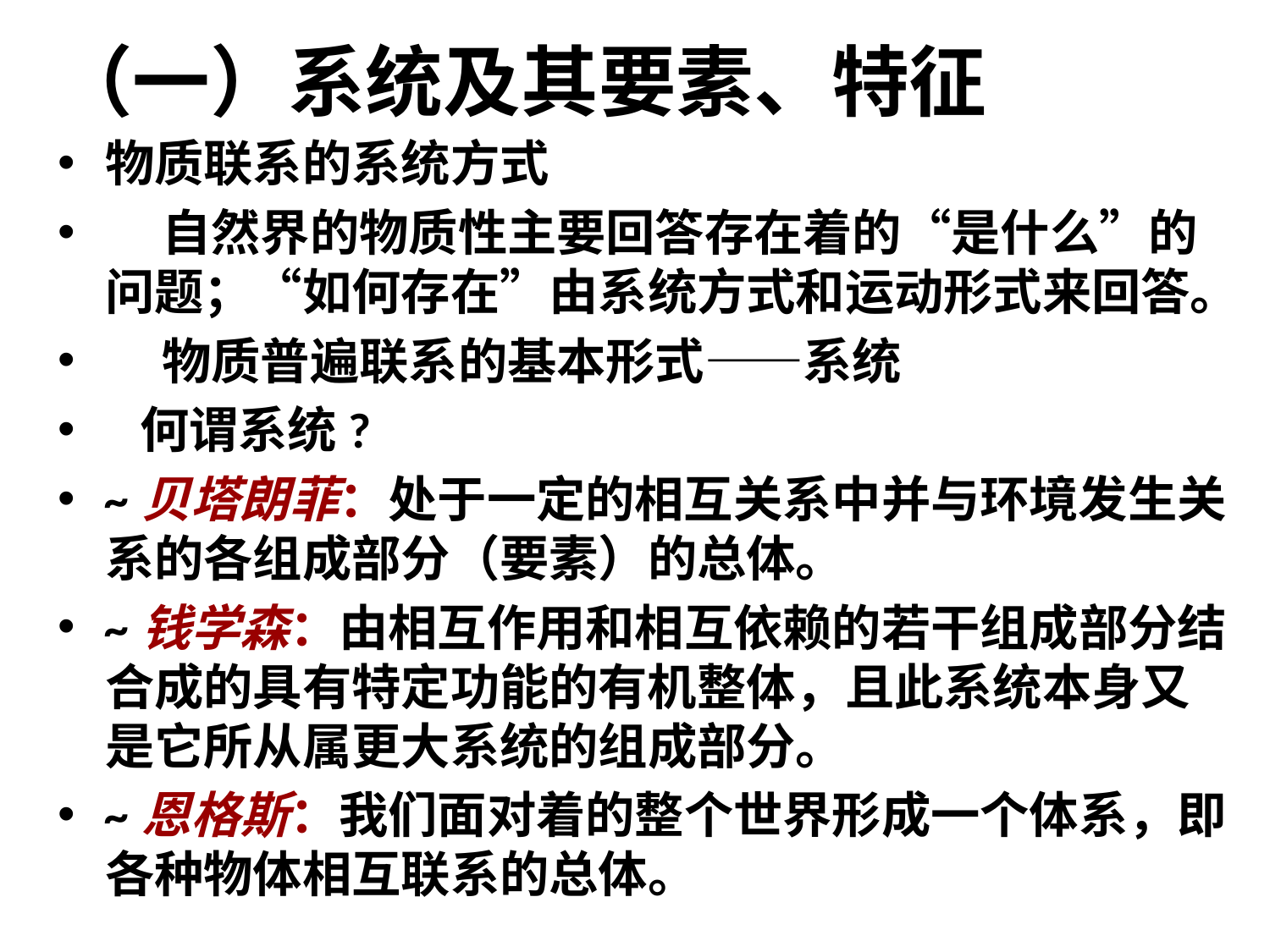

（一）系统及其要素、特征
物质联系的系统方式
    自然界的物质性主要回答存在着的“是什么”的问题；“如何存在”由系统方式和运动形式来回答。
    物质普遍联系的基本形式——系统
  何谓系统?
~贝塔朗菲：处于一定的相互关系中并与环境发生关系的各组成部分（要素）的总体。
~钱学森：由相互作用和相互依赖的若干组成部分结合成的具有特定功能的有机整体，且此系统本身又是它所从属更大系统的组成部分。
~恩格斯：我们面对着的整个世界形成一个体系，即各种物体相互联系的总体。